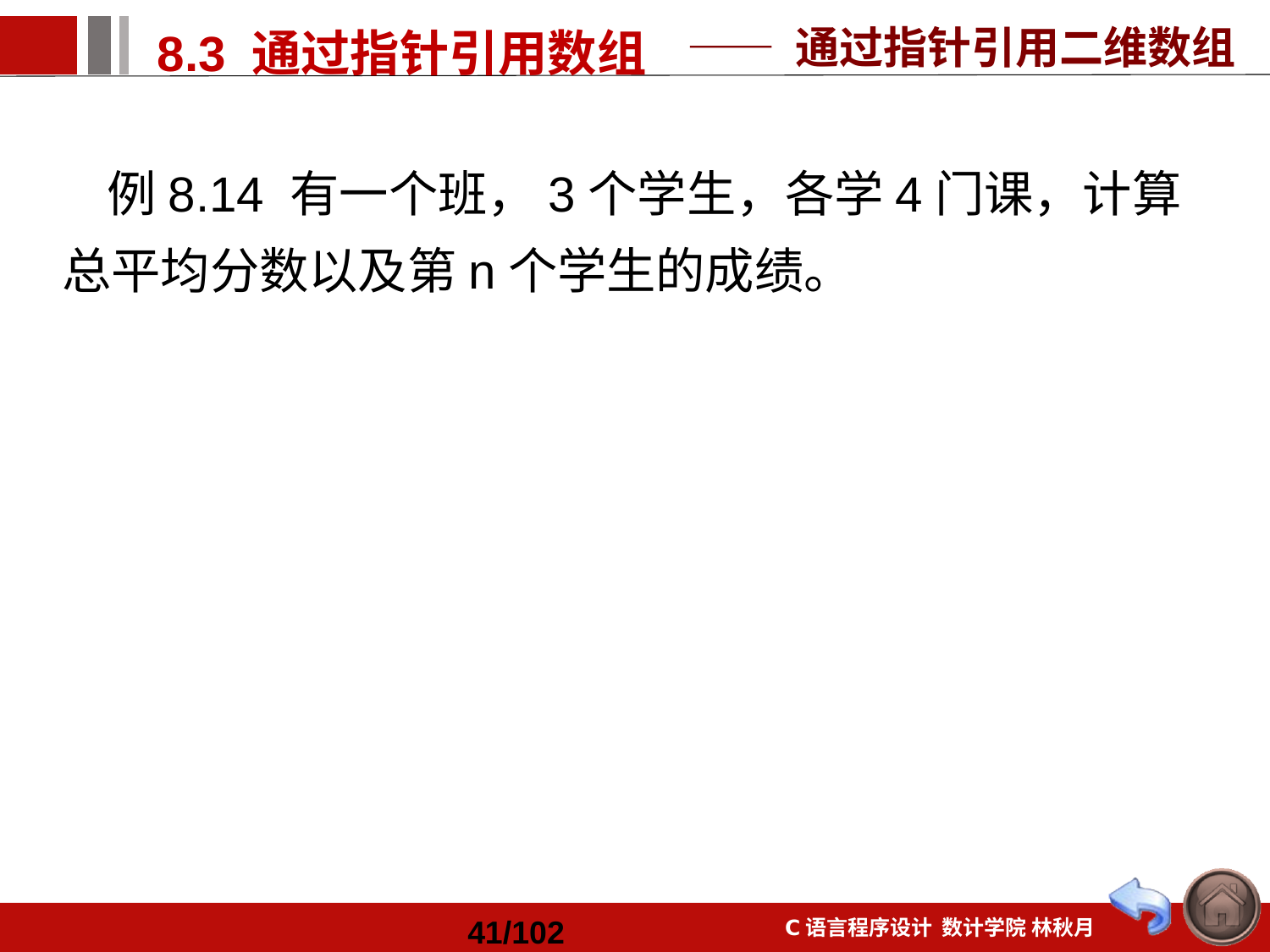

—— 通过指针引用二维数组
   例8.14 有一个班，3个学生，各学4门课，计算总平均分数以及第n个学生的成绩。